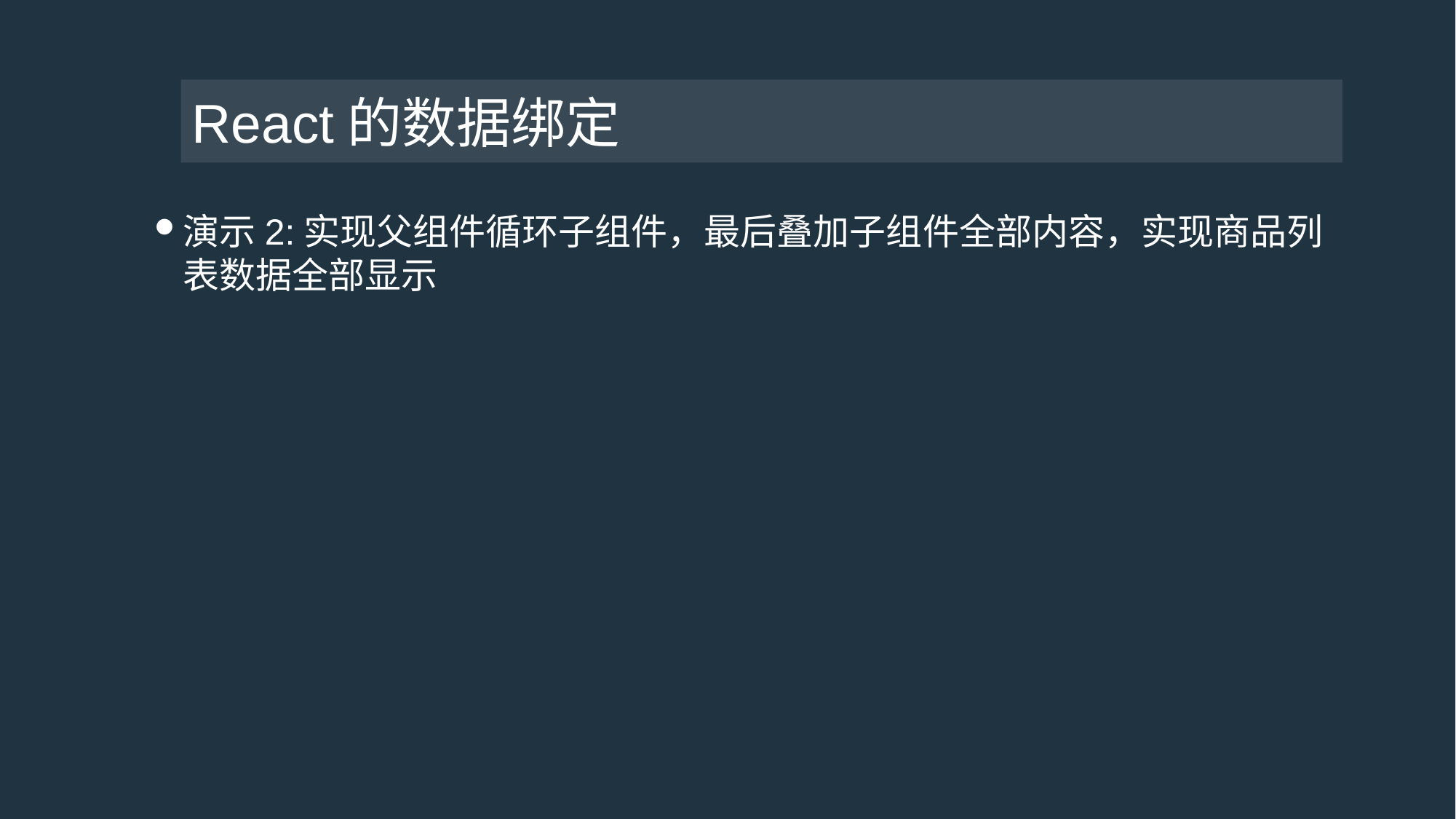

# React的数据绑定
演示2:实现父组件循环子组件，最后叠加子组件全部内容，实现商品列表数据全部显示